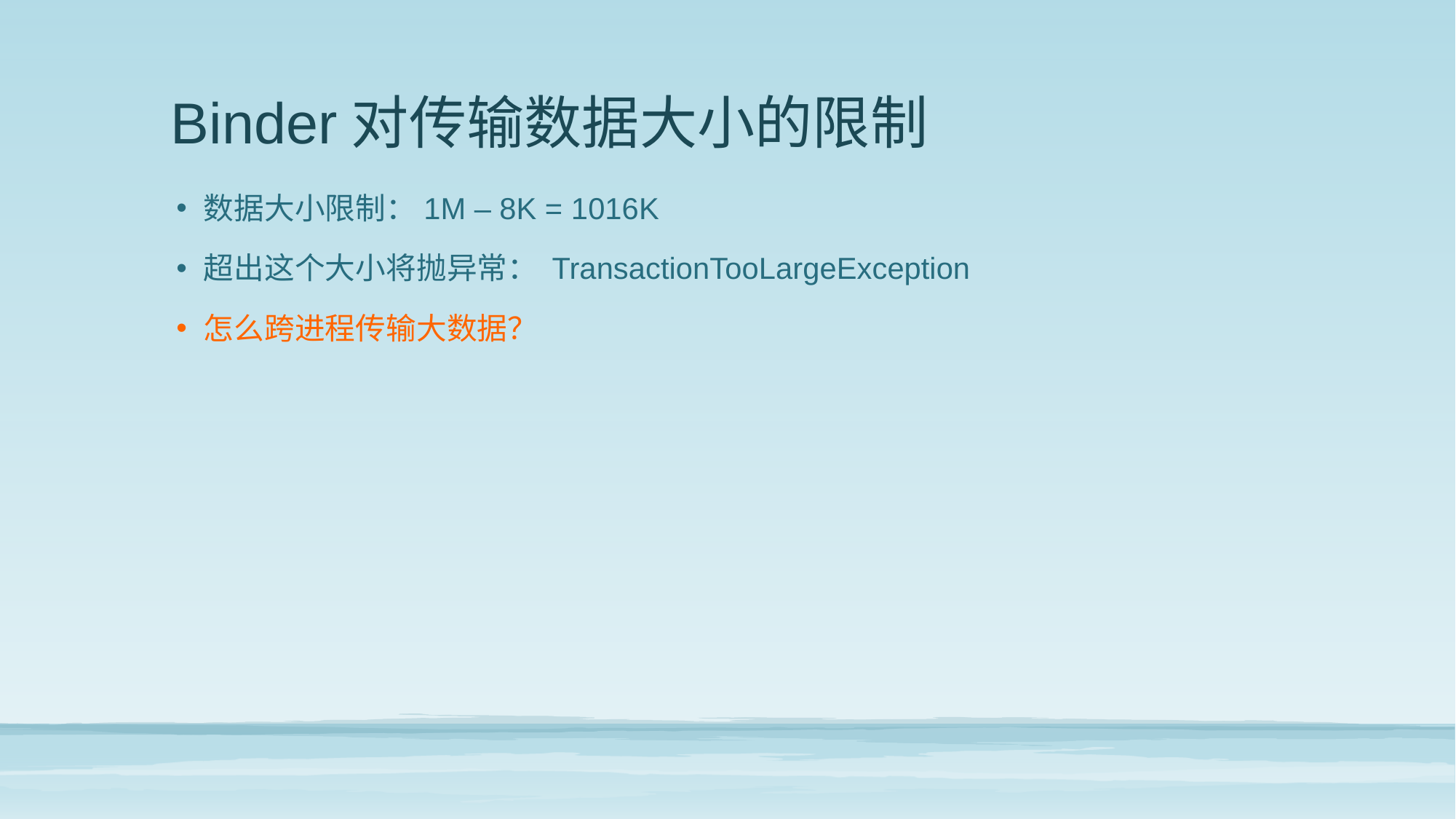

# Binder对传输数据大小的限制
数据大小限制：1M – 8K = 1016K
超出这个大小将抛异常： TransactionTooLargeException
怎么跨进程传输大数据？